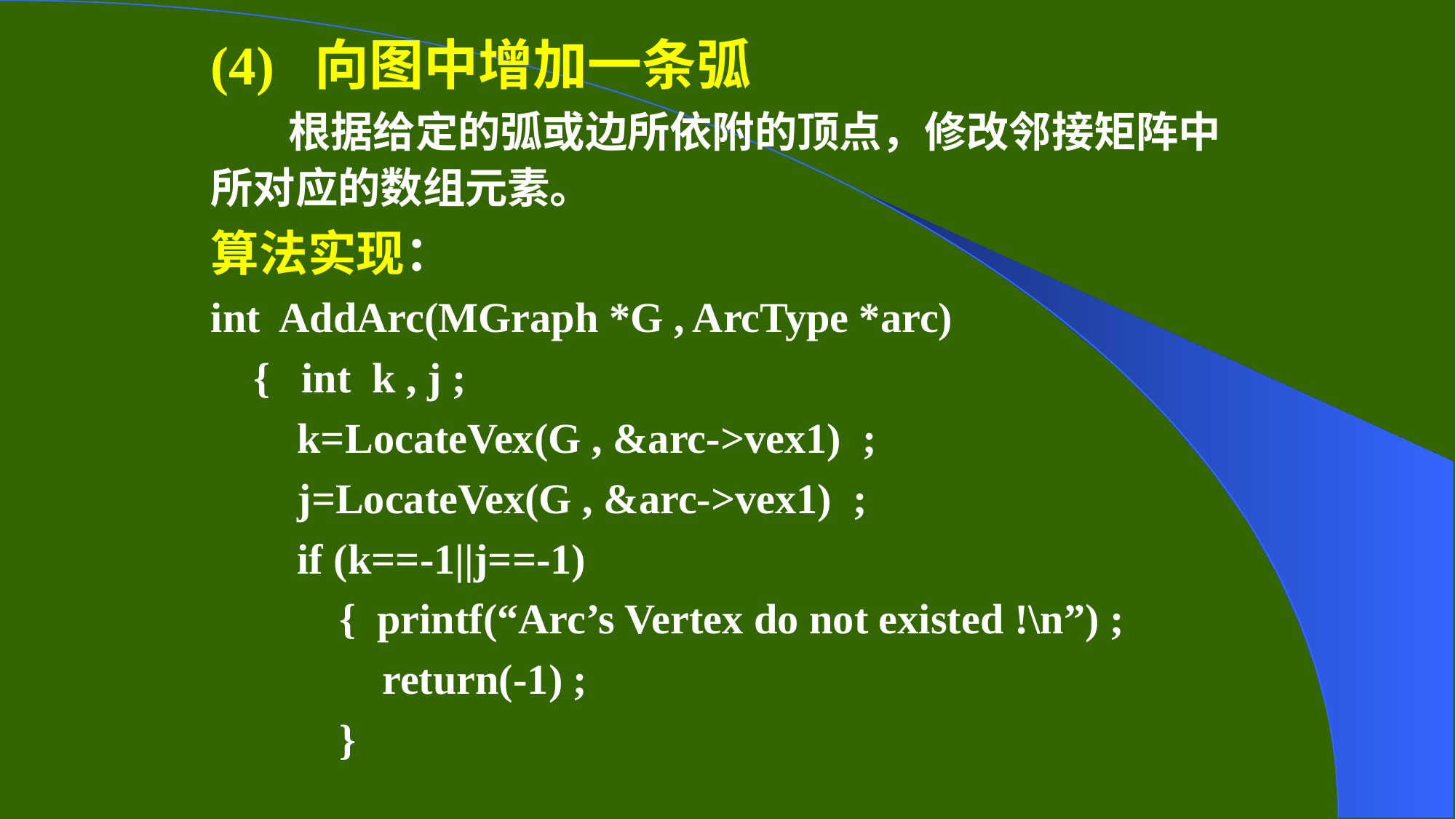

(4)  向图中增加一条弧
       根据给定的弧或边所依附的顶点，修改邻接矩阵中所对应的数组元素。
算法实现：
int  AddArc(MGraph *G , ArcType *arc)
{   int  k , j ;
k=LocateVex(G , &arc->vex1)  ;
j=LocateVex(G , &arc->vex1)  ;
if (k==-1||j==-1)
{  printf(“Arc’s Vertex do not existed !\n”) ;
return(-1) ;
}